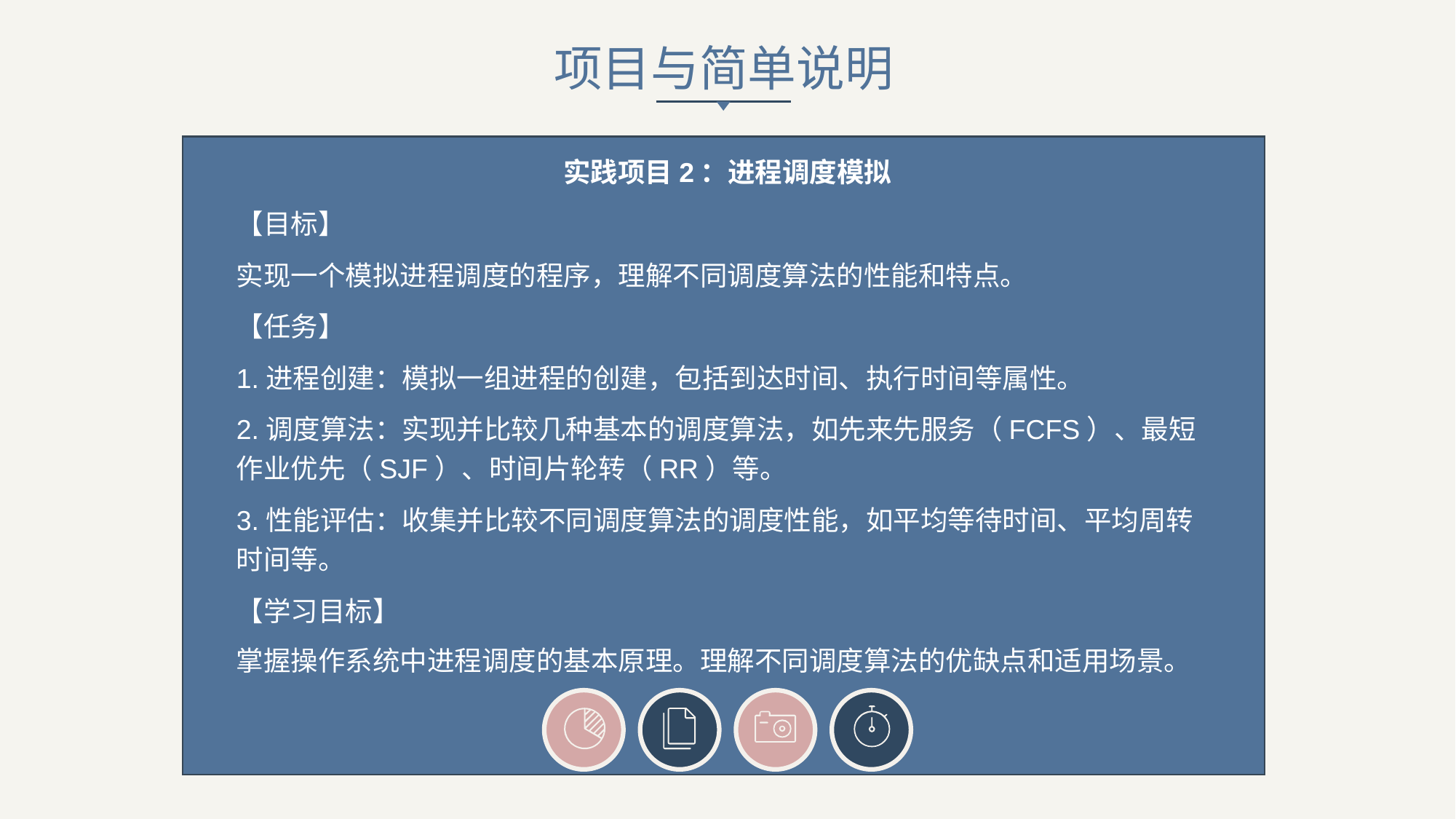

项目与简单说明

实践项目2：进程调度模拟
【目标】
实现一个模拟进程调度的程序，理解不同调度算法的性能和特点。
【任务】
1.进程创建：模拟一组进程的创建，包括到达时间、执行时间等属性。
2.调度算法：实现并比较几种基本的调度算法，如先来先服务（FCFS）、最短作业优先（SJF）、时间片轮转（RR）等。
3.性能评估：收集并比较不同调度算法的调度性能，如平均等待时间、平均周转时间等。
【学习目标】
掌握操作系统中进程调度的基本原理。理解不同调度算法的优缺点和适用场景。